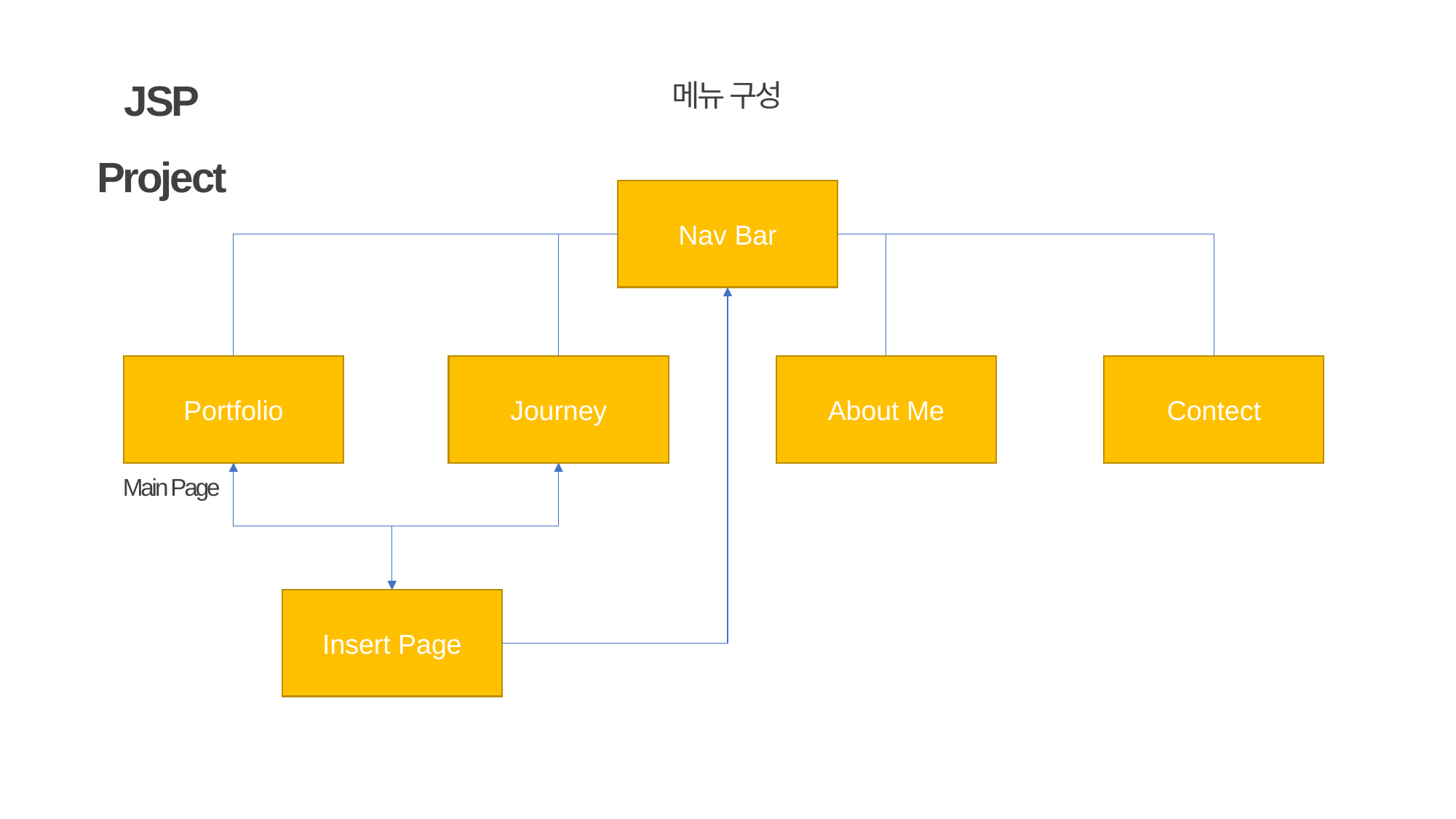

JSP Project
메뉴 구성
Nav Bar
Journey
About Me
Portfolio
Contect
Main Page
Insert Page